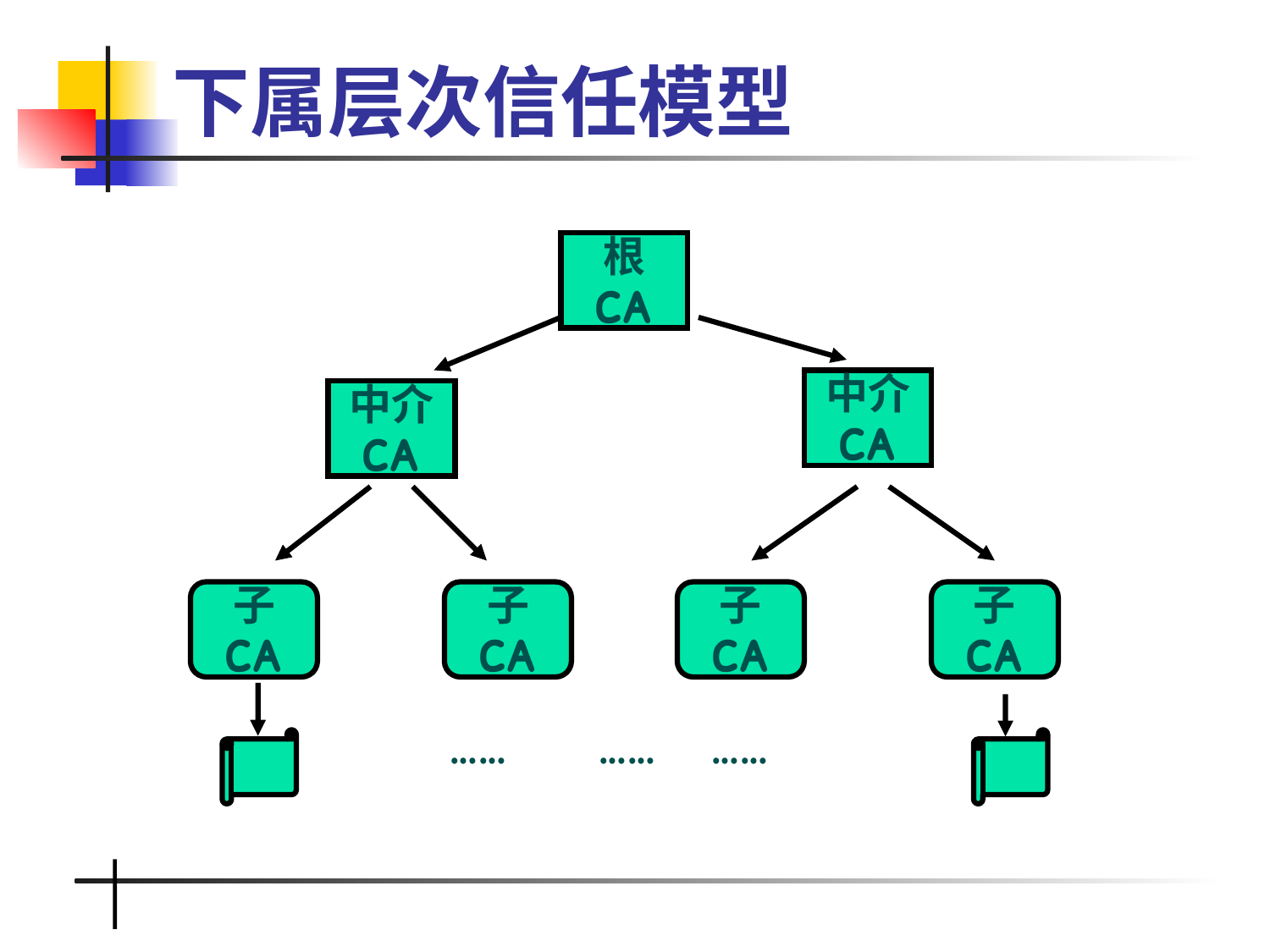

# 下属层次信任模型
根
CA

中介
CA
中介
CA

子
CA
子
CA
子
CA
子
CA

……     ……   ……